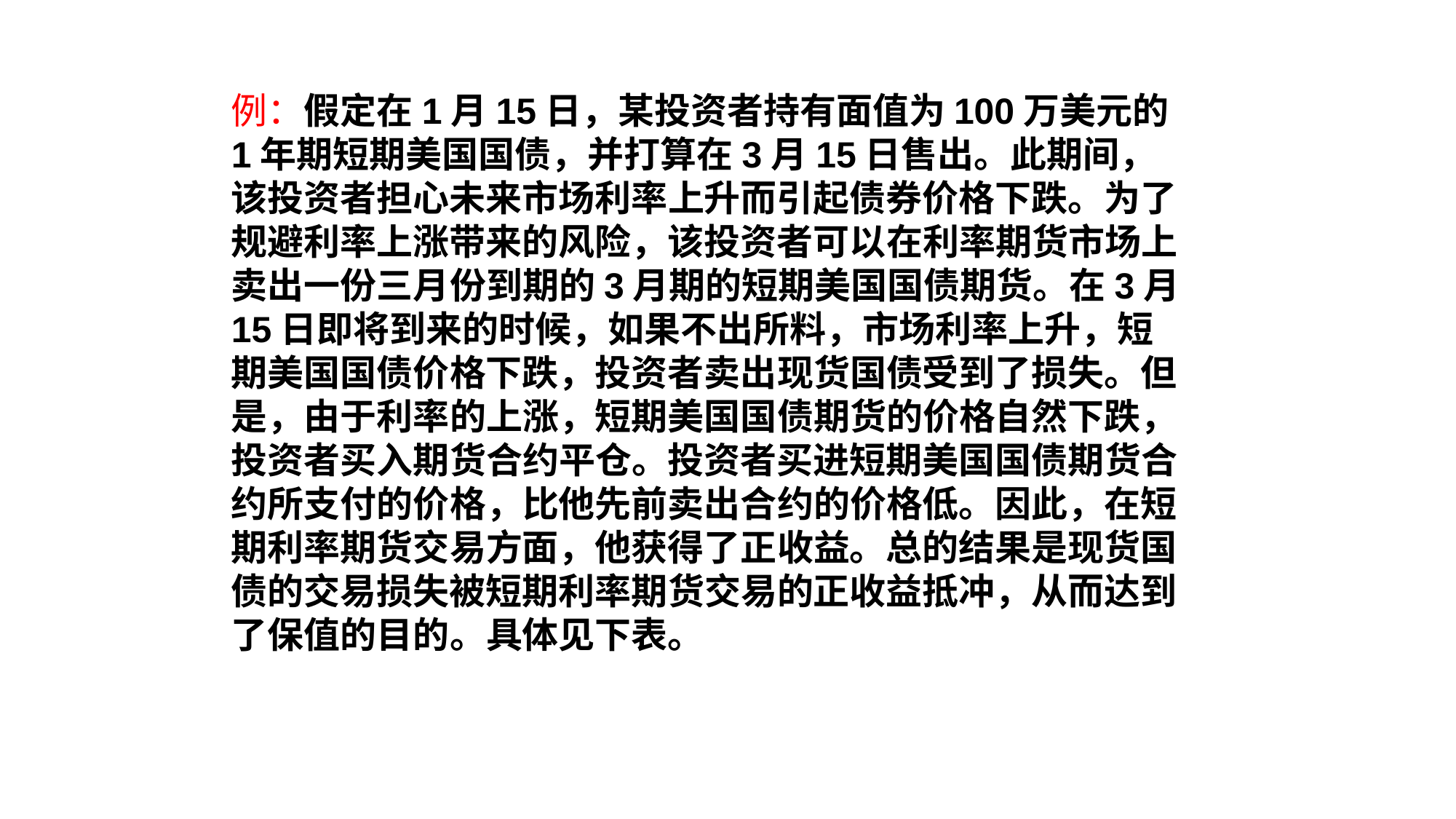

例：假定在1月15日，某投资者持有面值为100万美元的1年期短期美国国债，并打算在3月15日售出。此期间，该投资者担心未来市场利率上升而引起债券价格下跌。为了规避利率上涨带来的风险，该投资者可以在利率期货市场上卖出一份三月份到期的3月期的短期美国国债期货。在3月15日即将到来的时候，如果不出所料，市场利率上升，短期美国国债价格下跌，投资者卖出现货国债受到了损失。但是，由于利率的上涨，短期美国国债期货的价格自然下跌，投资者买入期货合约平仓。投资者买进短期美国国债期货合约所支付的价格，比他先前卖出合约的价格低。因此，在短期利率期货交易方面，他获得了正收益。总的结果是现货国债的交易损失被短期利率期货交易的正收益抵冲，从而达到了保值的目的。具体见下表。